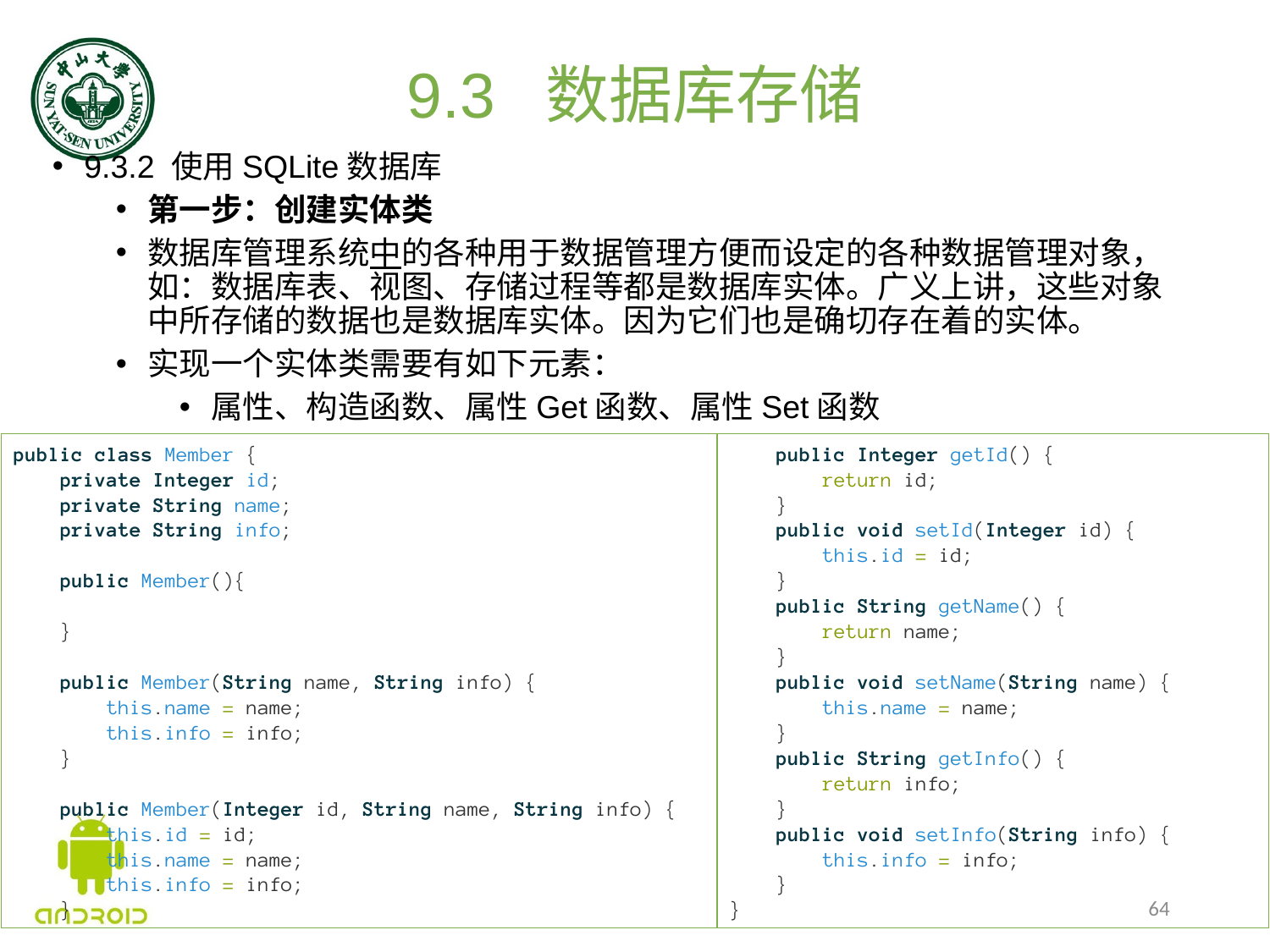

# 9.3  数据库存储
9.3.2 使用SQLite数据库
第一步：创建实体类
数据库管理系统中的各种用于数据管理方便而设定的各种数据管理对象，如：数据库表、视图、存储过程等都是数据库实体。广义上讲，这些对象中所存储的数据也是数据库实体。因为它们也是确切存在着的实体。
实现一个实体类需要有如下元素：
属性、构造函数、属性Get函数、属性Set函数
public class Member {
    private Integer id;
    private String name;
    private String info;

    public Member(){

    }

    public Member(String name, String info) {
        this.name = name;
        this.info = info;
    }

    public Member(Integer id, String name, String info) {
        this.id = id;
        this.name = name;
        this.info = info;
    }
    public Integer getId() {
        return id;
    }
    public void setId(Integer id) {
        this.id = id;
    }
    public String getName() {
        return name;
    }
    public void setName(String name) {
        this.name = name;
    }
    public String getInfo() {
        return info;
    }
    public void setInfo(String info) {
        this.info = info;
    }
}
64